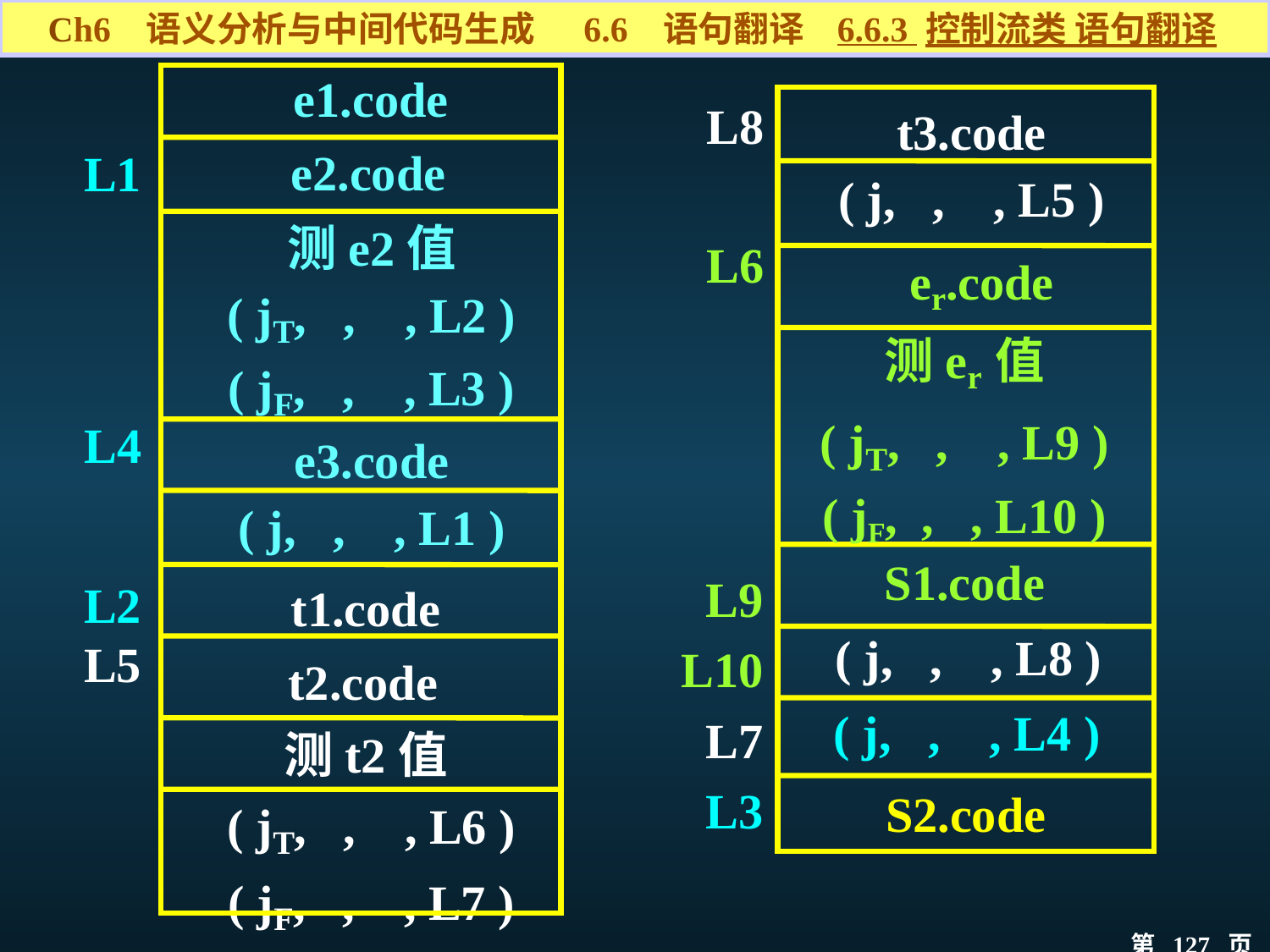

Ch6   语义分析与中间代码生成     6.6   语句翻译   6.6.3 控制流类 语句翻译

e1.code

L8

L6
t3.code
( j,   ,    , L5 )
L1

e2.code

测e2值
( jT,   ,    , L2 )
( jF,   ,    , L3 )

er.code

测er值
( jT,   ,    , L9 )
( jF,  ,   , L10 )
L4

e3.code
( j,   ,    , L1 )

S1.code
L9
L10
L7
L3

L2
L5
t1.code
( j,   ,    , L8 )

t2.code
( j,   ,    , L4 )

测t2值

S2.code
( jT,   ,    , L6 )
( jF,   ,    , L7 )